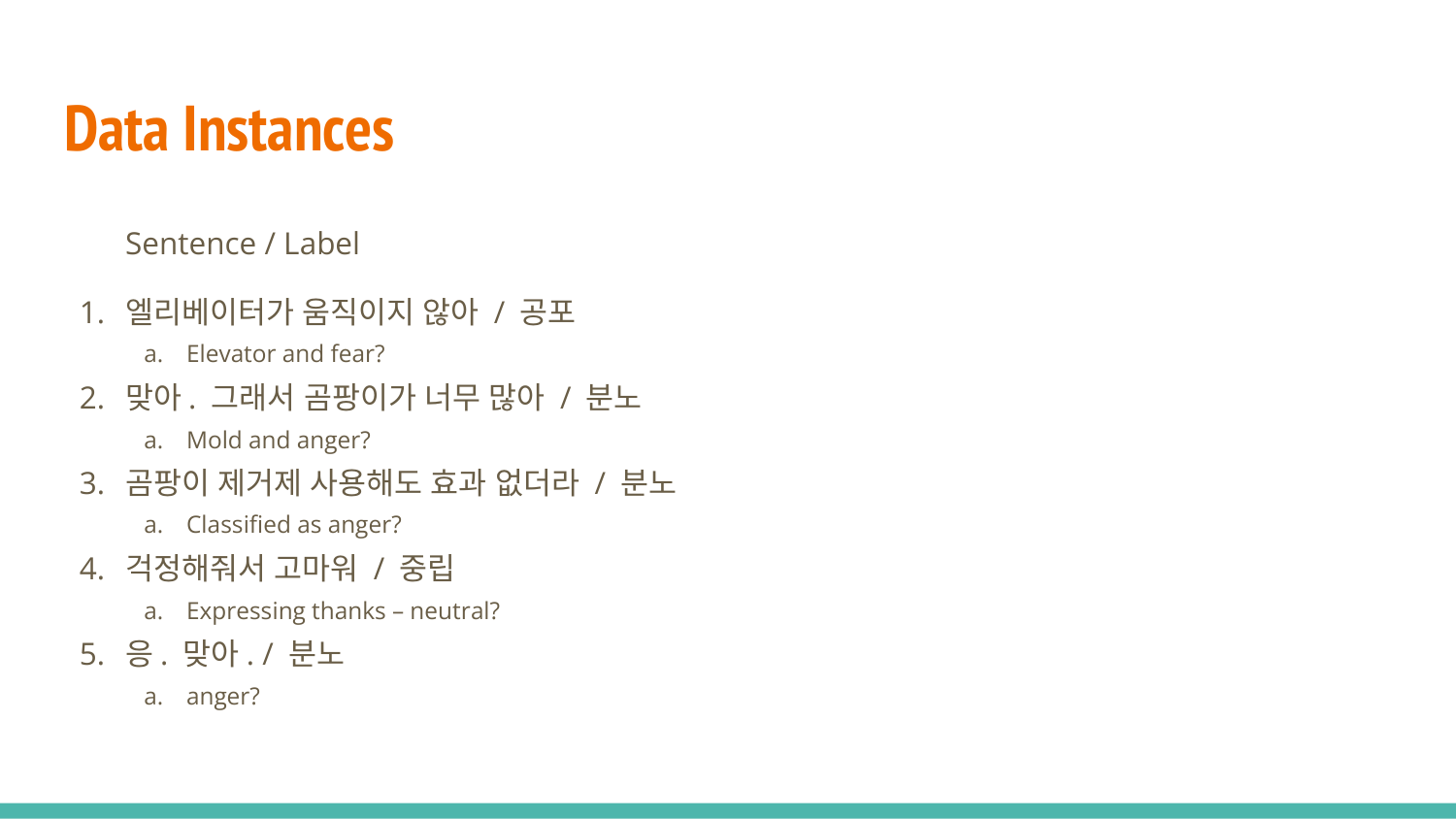

# Data Instances
Sentence / Label
엘리베이터가 움직이지 않아 / 공포
Elevator and fear?
맞아. 그래서 곰팡이가 너무 많아 / 분노
Mold and anger?
곰팡이 제거제 사용해도 효과 없더라 / 분노
Classified as anger?
걱정해줘서 고마워 / 중립
Expressing thanks – neutral?
응. 맞아. / 분노
anger?